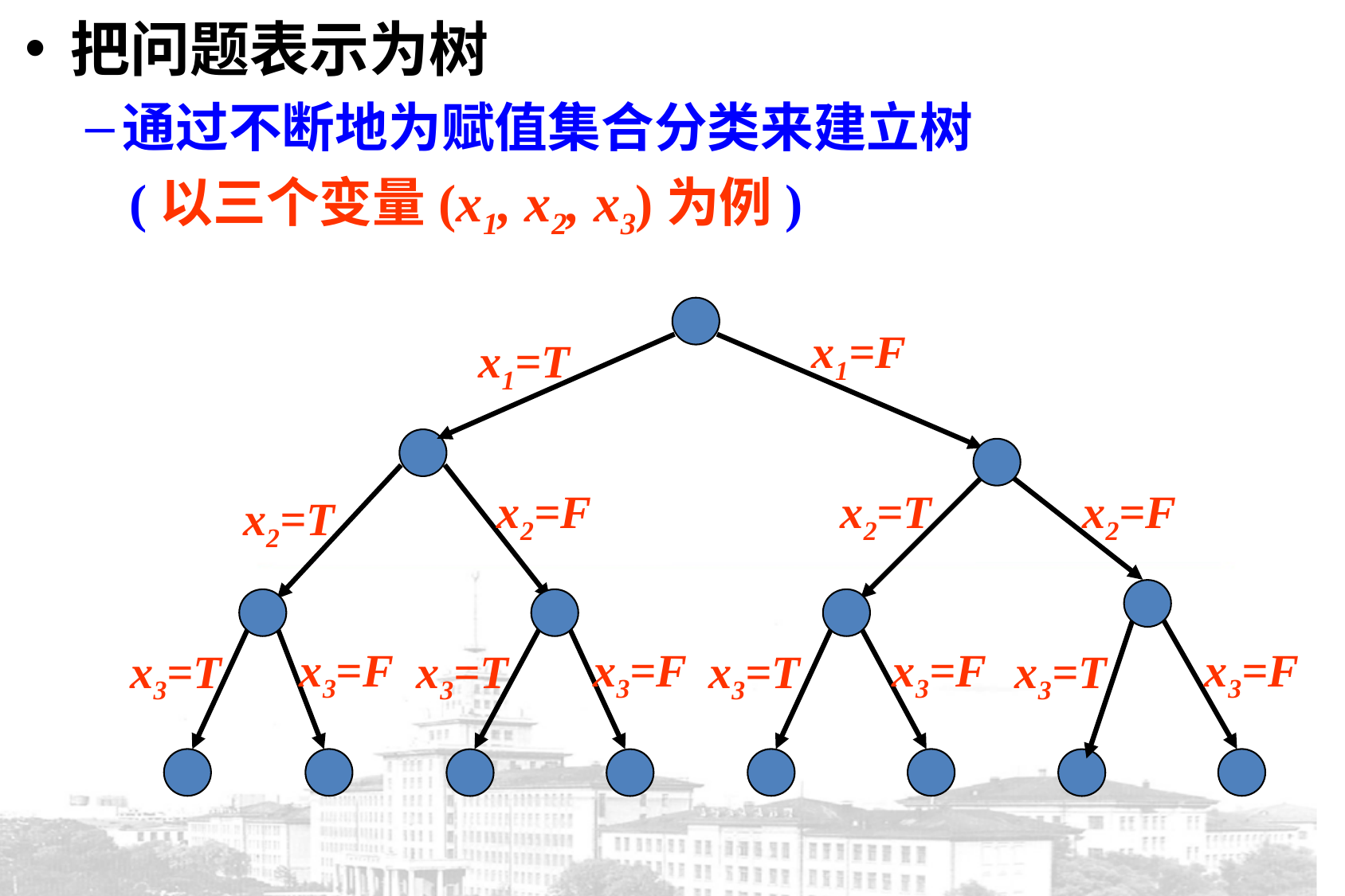

把问题表示为树
通过不断地为赋值集合分类来建立树
   (以三个变量(x1, x2, x3)为例)

x1=F
x1=T

x2=F
x2=T

x2=F
x2=T

x3=F
x3=F
x3=F
x3=F
x3=T
x3=T
x3=T
x3=T